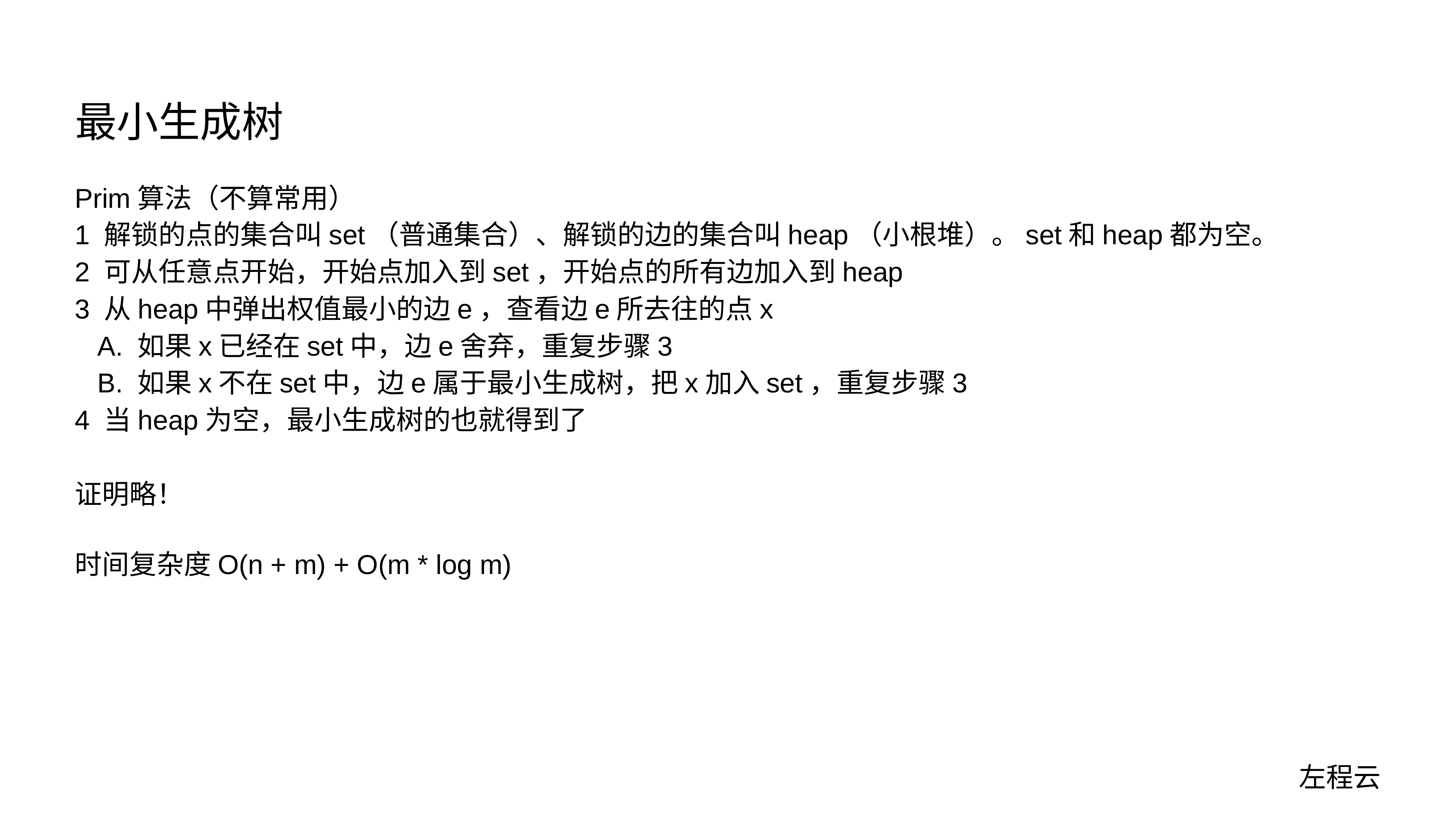

# 最小生成树
Prim算法（不算常用）
1 解锁的点的集合叫set（普通集合）、解锁的边的集合叫heap（小根堆）。set和heap都为空。
2 可从任意点开始，开始点加入到set，开始点的所有边加入到heap
3 从heap中弹出权值最小的边e，查看边e所去往的点x
   A. 如果x已经在set中，边e舍弃，重复步骤3
   B. 如果x不在set中，边e属于最小生成树，把x加入set，重复步骤3
4 当heap为空，最小生成树的也就得到了

证明略！

时间复杂度O(n + m) + O(m * log m)
左程云